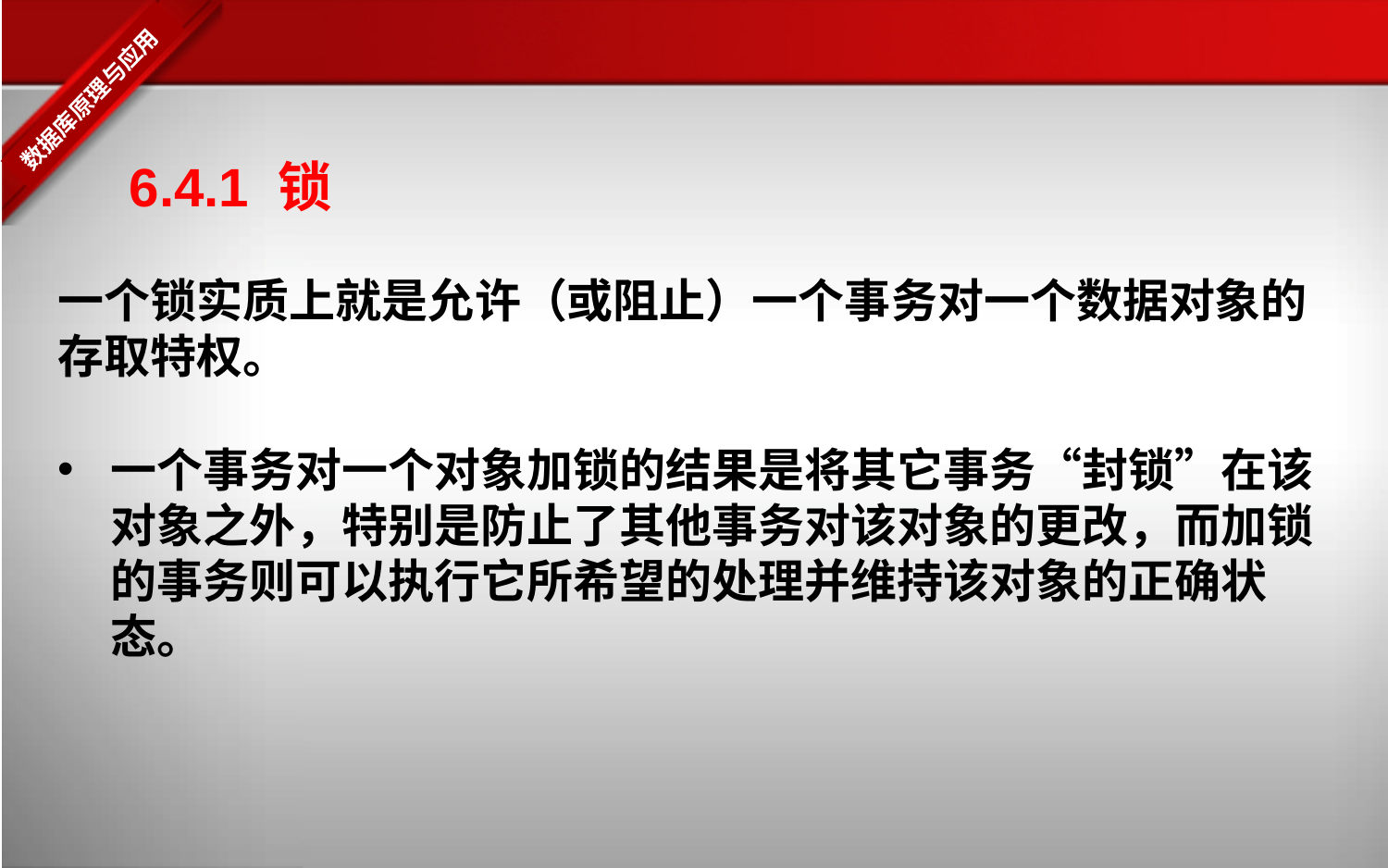

6.4.1 锁
一个锁实质上就是允许（或阻止）一个事务对一个数据对象的存取特权。
一个事务对一个对象加锁的结果是将其它事务“封锁”在该对象之外，特别是防止了其他事务对该对象的更改，而加锁的事务则可以执行它所希望的处理并维持该对象的正确状态。